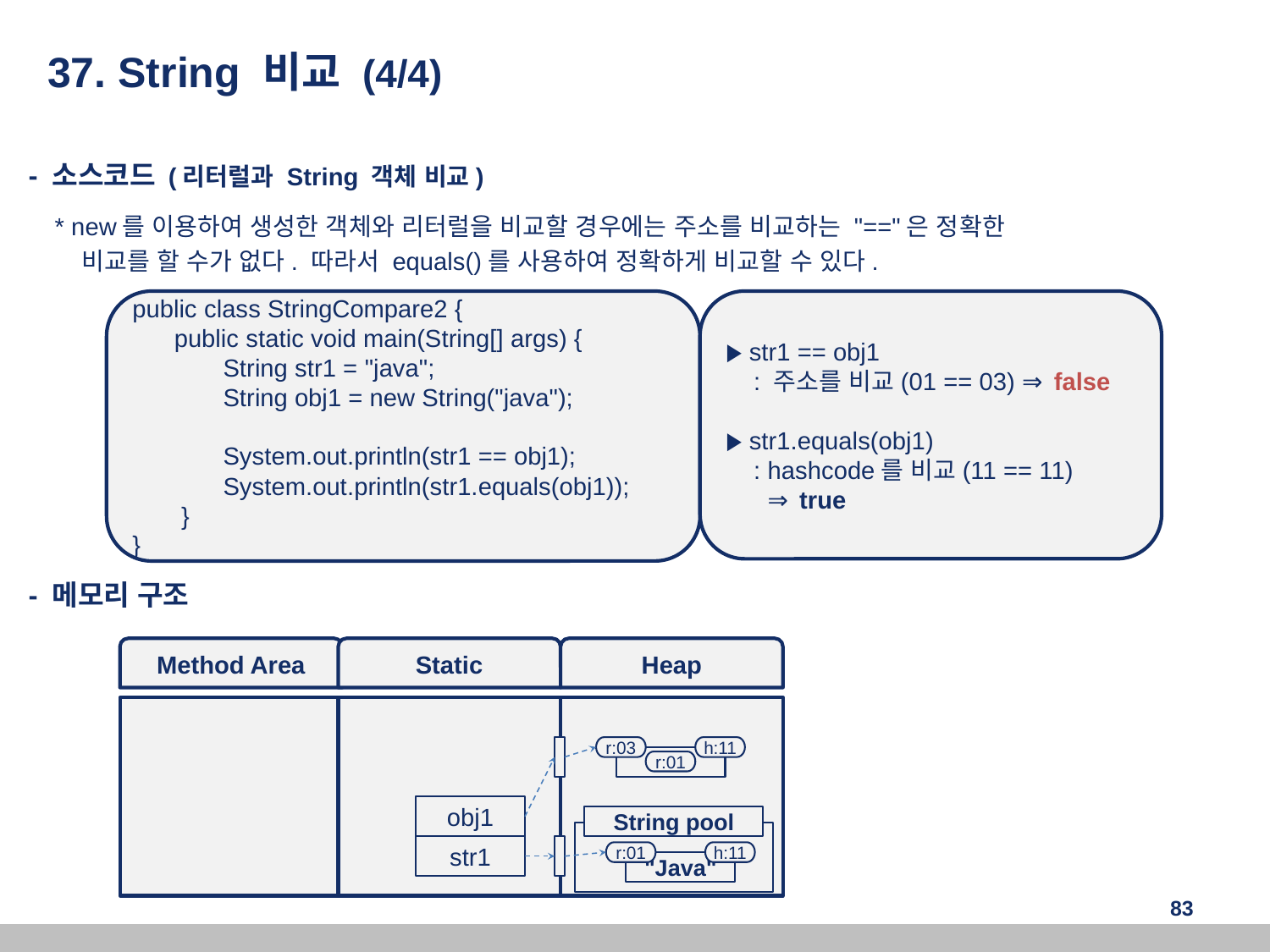

37. String 비교 (4/4)
  - 소스코드 (리터럴과 String 객체 비교)

      * new를 이용하여 생성한 객체와 리터럴을 비교할 경우에는 주소를 비교하는 "=="은 정확한
         비교를 할 수가 없다. 따라서 equals()를 사용하여 정확하게 비교할 수 있다.

  - 메모리 구조

public class StringCompare2 {
      public static void main(String[] args) {
             String str1 = "java";
             String obj1 = new String("java");

             System.out.println(str1 == obj1);
             System.out.println(str1.equals(obj1));
       }
}
▶ str1 == obj1
    : 주소를 비교(01 == 03) ⇒ false

▶ str1.equals(obj1)
    : hashcode를 비교(11 == 11)
      ⇒ true
Method Area
Static
Heap

r:03
h:11

r:01
String pool

r:01
h:11
"Java"
obj1
str1
83